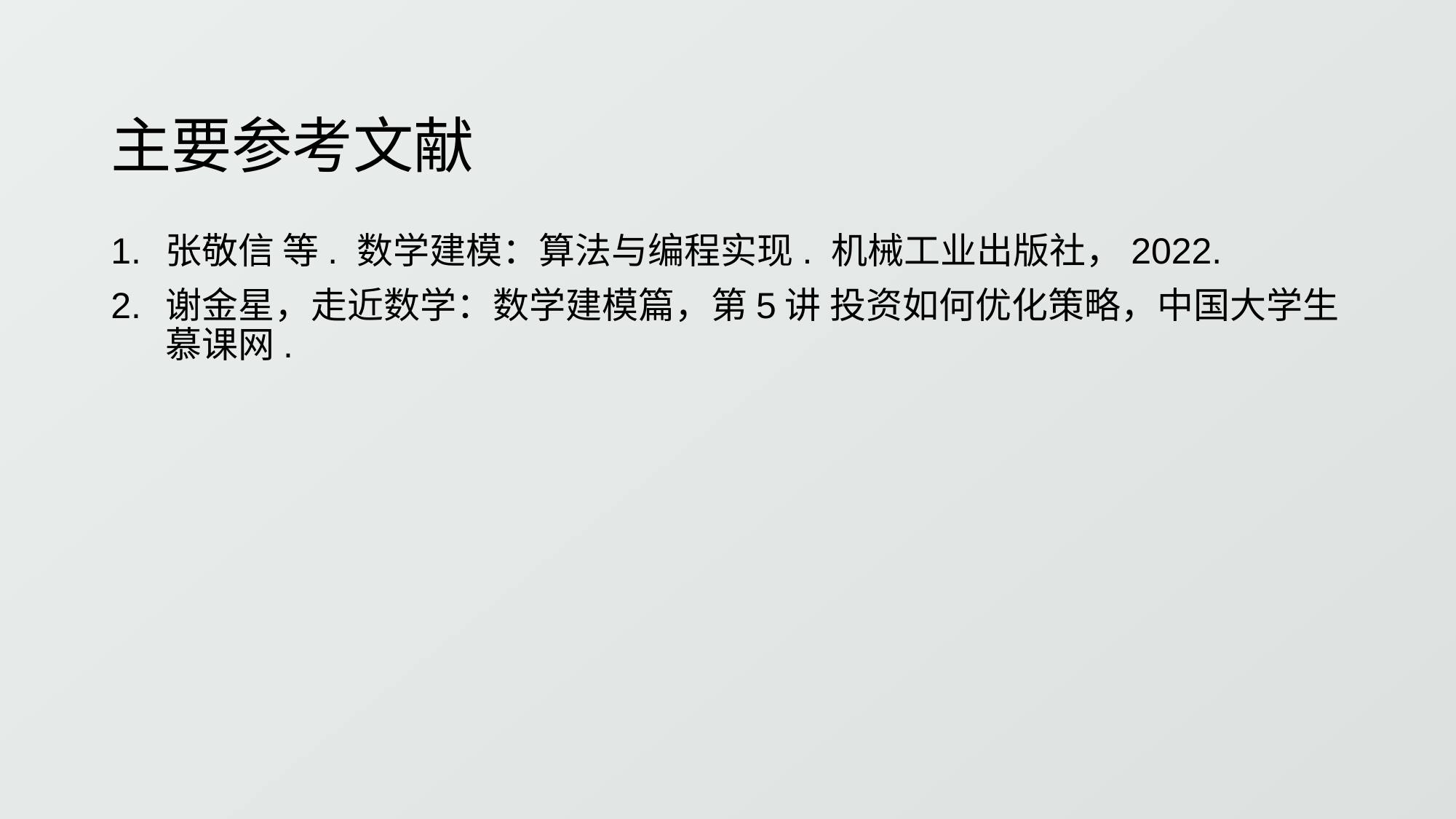

# 主要参考文献
张敬信 等. 数学建模：算法与编程实现. 机械工业出版社，2022.
谢金星，走近数学：数学建模篇，第5讲 投资如何优化策略，中国大学生慕课网.